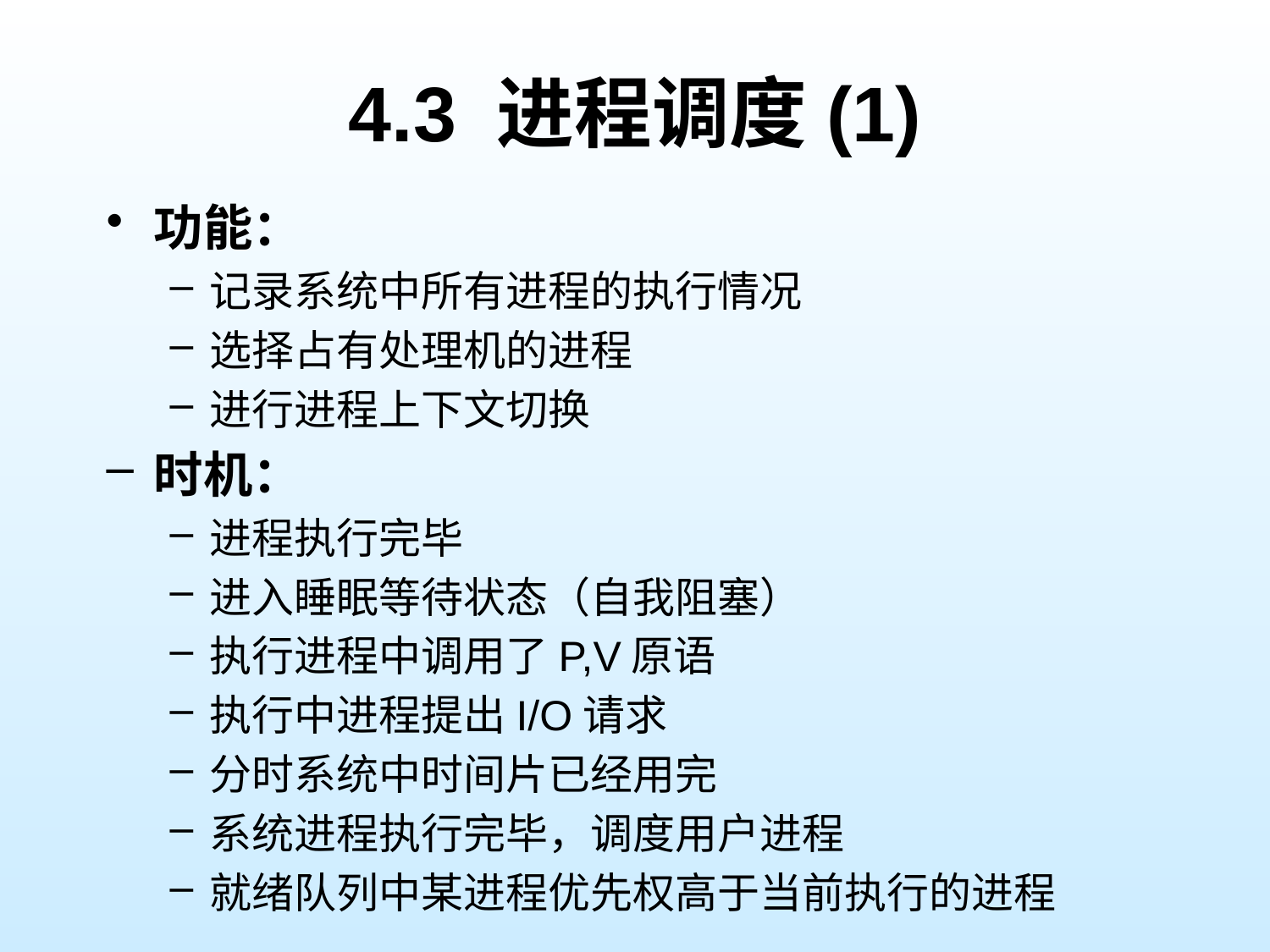

# 4.3 进程调度(1)
功能：
记录系统中所有进程的执行情况
选择占有处理机的进程
进行进程上下文切换
时机：
进程执行完毕
进入睡眠等待状态（自我阻塞）
执行进程中调用了P,V原语
执行中进程提出I/O请求
分时系统中时间片已经用完
系统进程执行完毕，调度用户进程
就绪队列中某进程优先权高于当前执行的进程